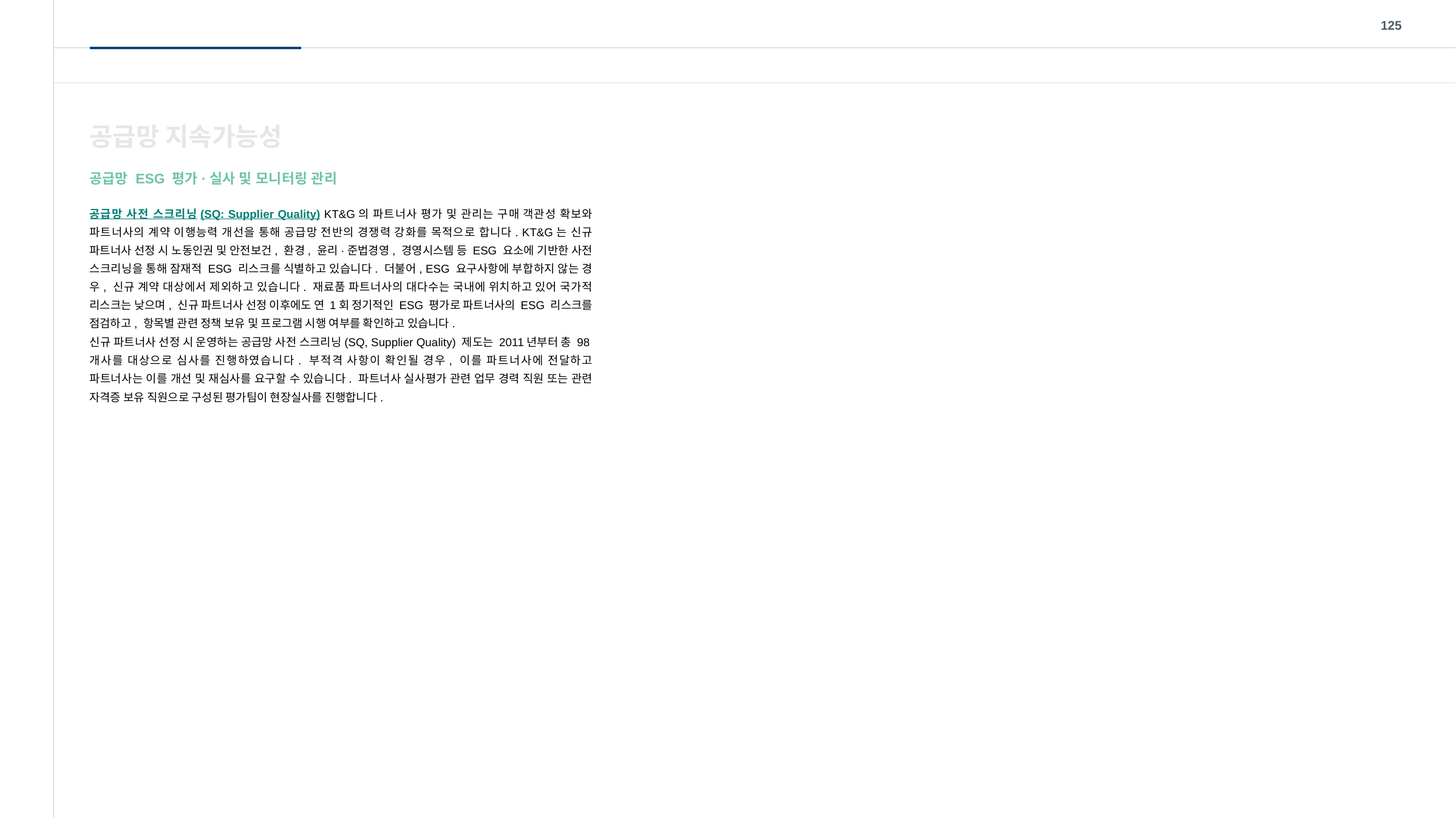

125
공급망 지속가능성
공급망 ESG 평가·실사 및 모니터링 관리
공급망 사전 스크리닝(SQ: Supplier Quality) KT&G의 파트너사 평가 및 관리는 구매 객관성 확보와 파트너사의 계약 이행능력 개선을 통해 공급망 전반의 경쟁력 강화를 목적으로 합니다. KT&G는 신규 파트너사 선정 시 노동인권 및 안전보건, 환경, 윤리·준법경영, 경영시스템 등 ESG 요소에 기반한 사전 스크리닝을 통해 잠재적 ESG 리스크를 식별하고 있습니다. 더불어, ESG 요구사항에 부합하지 않는 경우, 신규 계약 대상에서 제외하고 있습니다. 재료품 파트너사의 대다수는 국내에 위치하고 있어 국가적 리스크는 낮으며, 신규 파트너사 선정 이후에도 연 1회 정기적인 ESG 평가로 파트너사의 ESG 리스크를 점검하고, 항목별 관련 정책 보유 및 프로그램 시행 여부를 확인하고 있습니다.
신규 파트너사 선정 시 운영하는 공급망 사전 스크리닝(SQ, Supplier Quality) 제도는 2011년부터 총 98개사를 대상으로 심사를 진행하였습니다. 부적격 사항이 확인될 경우, 이를 파트너사에 전달하고 파트너사는 이를 개선 및 재심사를 요구할 수 있습니다. 파트너사 실사평가 관련 업무 경력 직원 또는 관련 자격증 보유 직원으로 구성된 평가팀이 현장실사를 진행합니다.